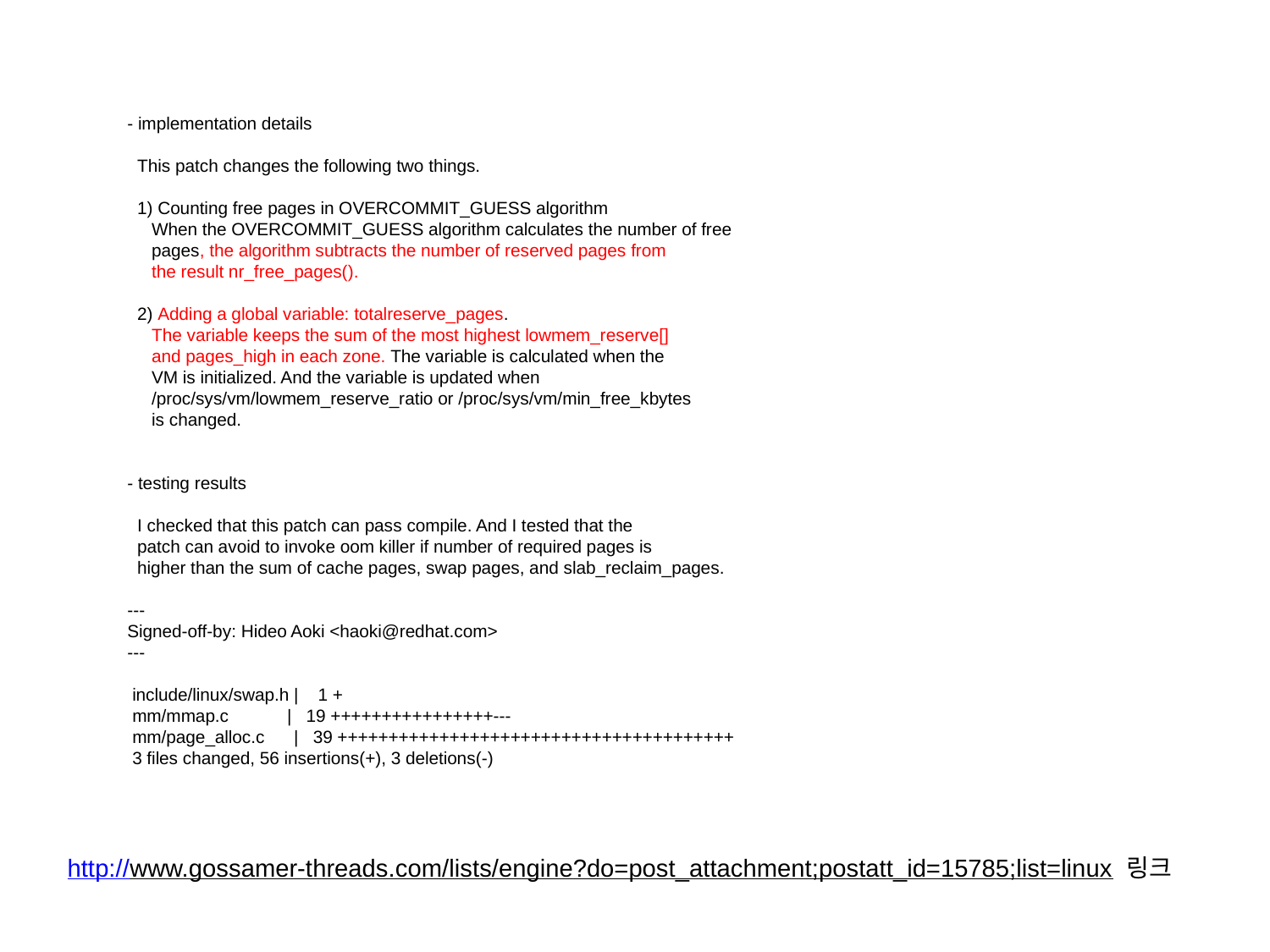

- implementation details

  This patch changes the following two things.

  1) Counting free pages in OVERCOMMIT_GUESS algorithm
     When the OVERCOMMIT_GUESS algorithm calculates the number of free
     pages, the algorithm subtracts the number of reserved pages from
     the result nr_free_pages().

  2) Adding a global variable: totalreserve_pages.
     The variable keeps the sum of the most highest lowmem_reserve[]
     and pages_high in each zone. The variable is calculated when the
     VM is initialized. And the variable is updated when
     /proc/sys/vm/lowmem_reserve_ratio or /proc/sys/vm/min_free_kbytes
     is changed.

- testing results

  I checked that this patch can pass compile. And I tested that the
  patch can avoid to invoke oom killer if number of required pages is
  higher than the sum of cache pages, swap pages, and slab_reclaim_pages.

---
Signed-off-by: Hideo Aoki <haoki@redhat.com>
---

 include/linux/swap.h |    1 +
 mm/mmap.c            |   19 ++++++++++++++++---
 mm/page_alloc.c      |   39 +++++++++++++++++++++++++++++++++++++++
 3 files changed, 56 insertions(+), 3 deletions(-)
http://www.gossamer-threads.com/lists/engine?do=post_attachment;postatt_id=15785;list=linux 링크